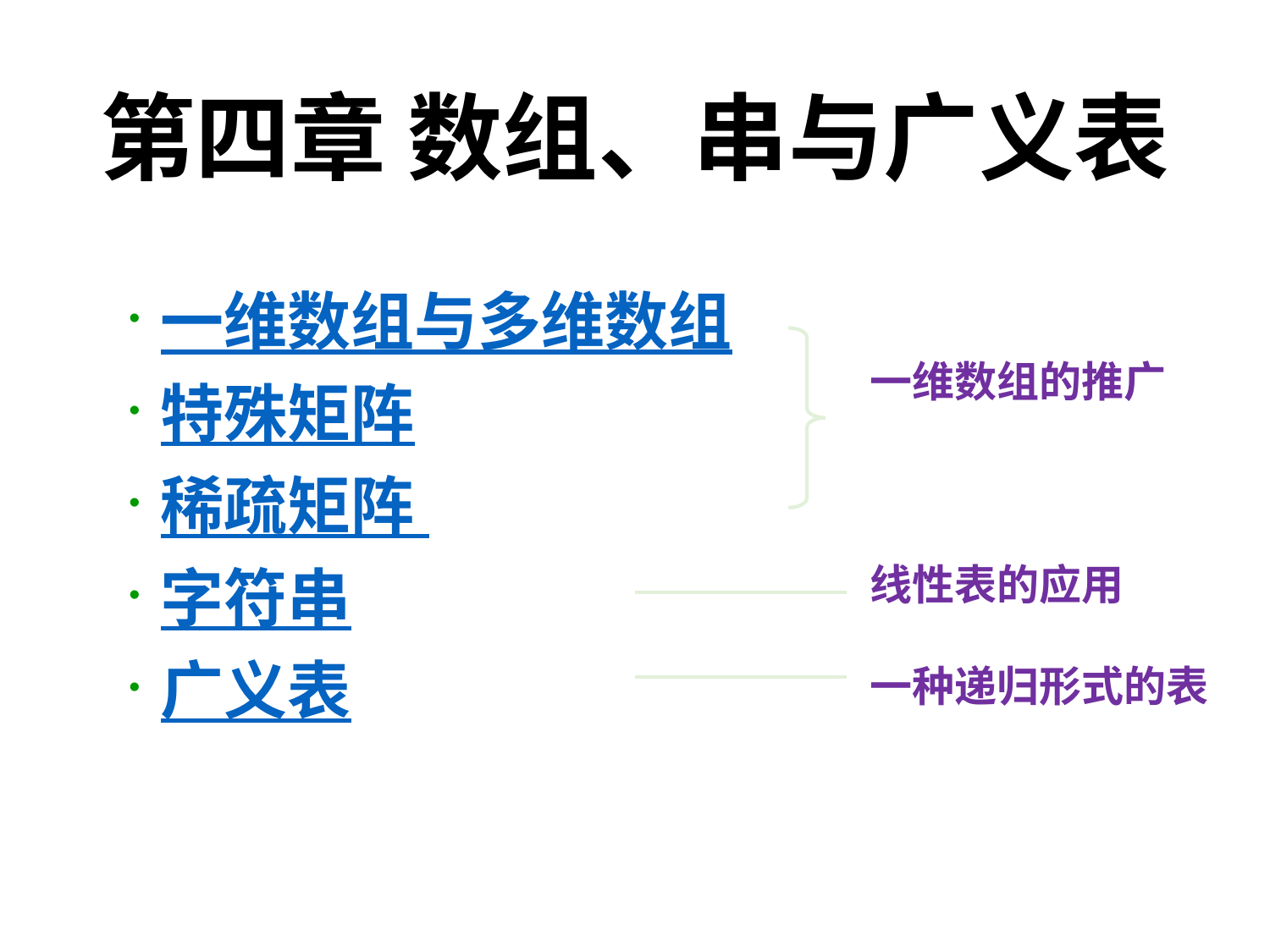

# 第四章 数组、串与广义表
一维数组与多维数组
特殊矩阵
稀疏矩阵
字符串
广义表

一维数组的推广

线性表的应用

一种递归形式的表